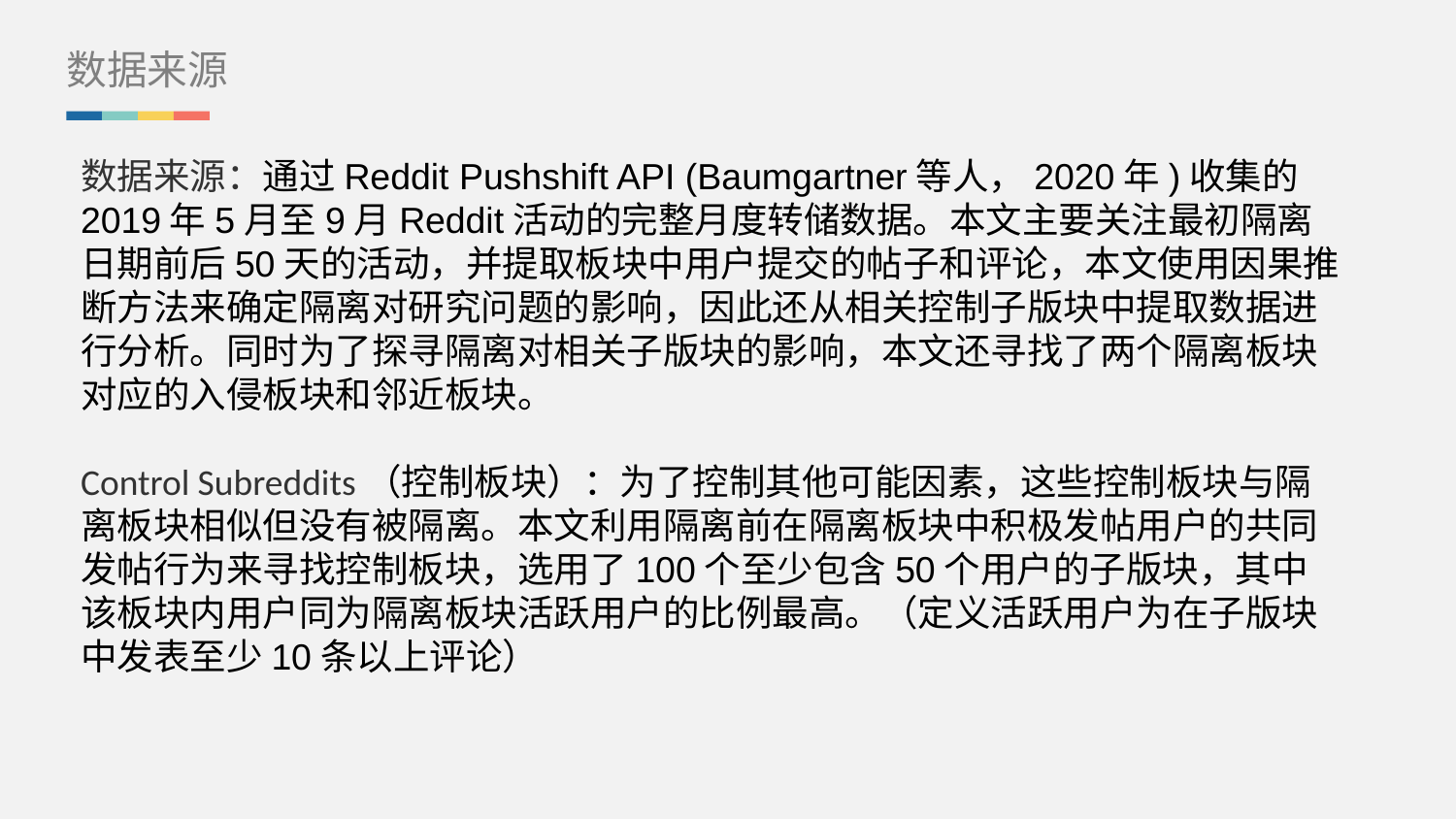

数据来源

数据来源：通过Reddit Pushshift API (Baumgartner等人，2020年)收集的2019年5月至9月Reddit活动的完整月度转储数据。本文主要关注最初隔离日期前后50天的活动，并提取板块中用户提交的帖子和评论，本文使用因果推断方法来确定隔离对研究问题的影响，因此还从相关控制子版块中提取数据进行分析。同时为了探寻隔离对相关子版块的影响，本文还寻找了两个隔离板块对应的入侵板块和邻近板块。

Control Subreddits（控制板块）：为了控制其他可能因素，这些控制板块与隔离板块相似但没有被隔离。本文利用隔离前在隔离板块中积极发帖用户的共同发帖行为来寻找控制板块，选用了100个至少包含50个用户的子版块，其中该板块内用户同为隔离板块活跃用户的比例最高。（定义活跃用户为在子版块中发表至少10条以上评论）